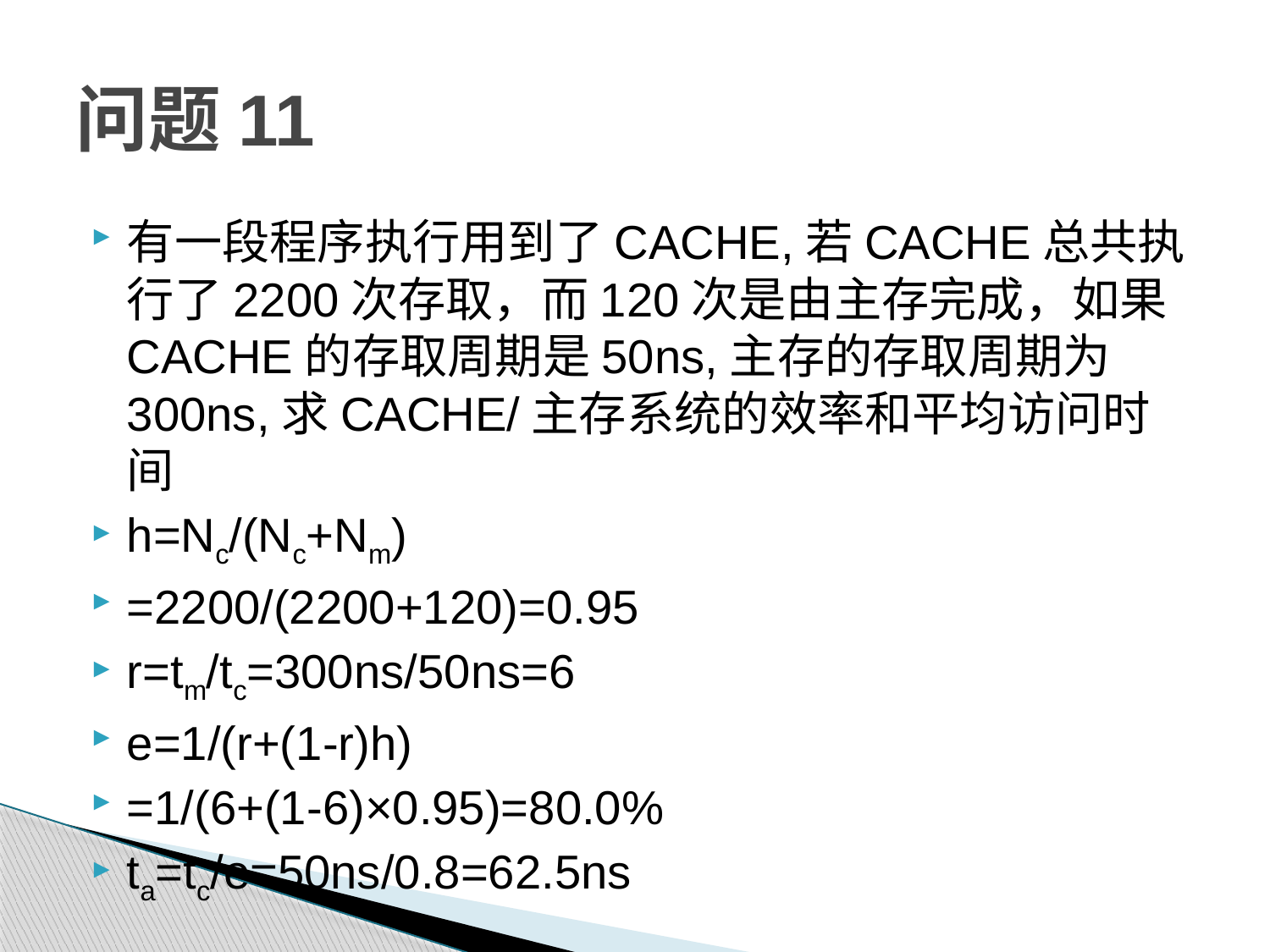

# 问题11
有一段程序执行用到了CACHE,若CACHE总共执行了2200次存取，而120次是由主存完成，如果CACHE的存取周期是50ns,主存的存取周期为300ns,求CACHE/主存系统的效率和平均访问时间
h=Nc/(Nc+Nm)
=2200/(2200+120)=0.95
r=tm/tc=300ns/50ns=6
e=1/(r+(1-r)h)
=1/(6+(1-6)×0.95)=80.0%
ta=tc/e=50ns/0.8=62.5ns